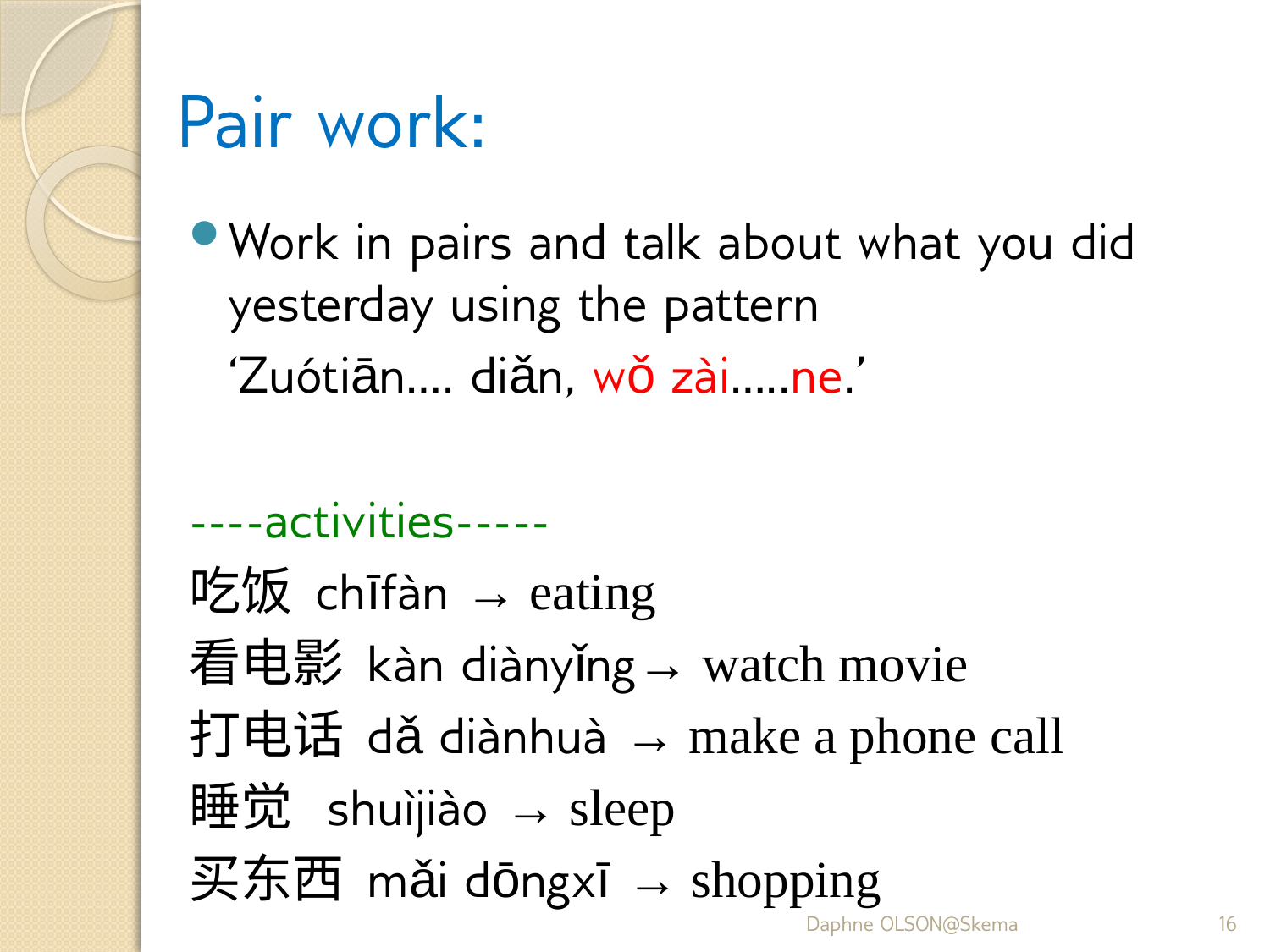

# Pair work:
Work in pairs and talk about what you did yesterday using the pattern
	‘Zuótiān…. diǎn, wǒ zài…..ne.’

----activities-----
吃饭 chīfàn → eating
看电影 kàn diànyǐng→ watch movie
打电话 dǎ diànhuà → make a phone call
睡觉  shuìjiào → sleep
买东西 mǎi dōngxī → shopping

Daphne OLSON@Skema
16